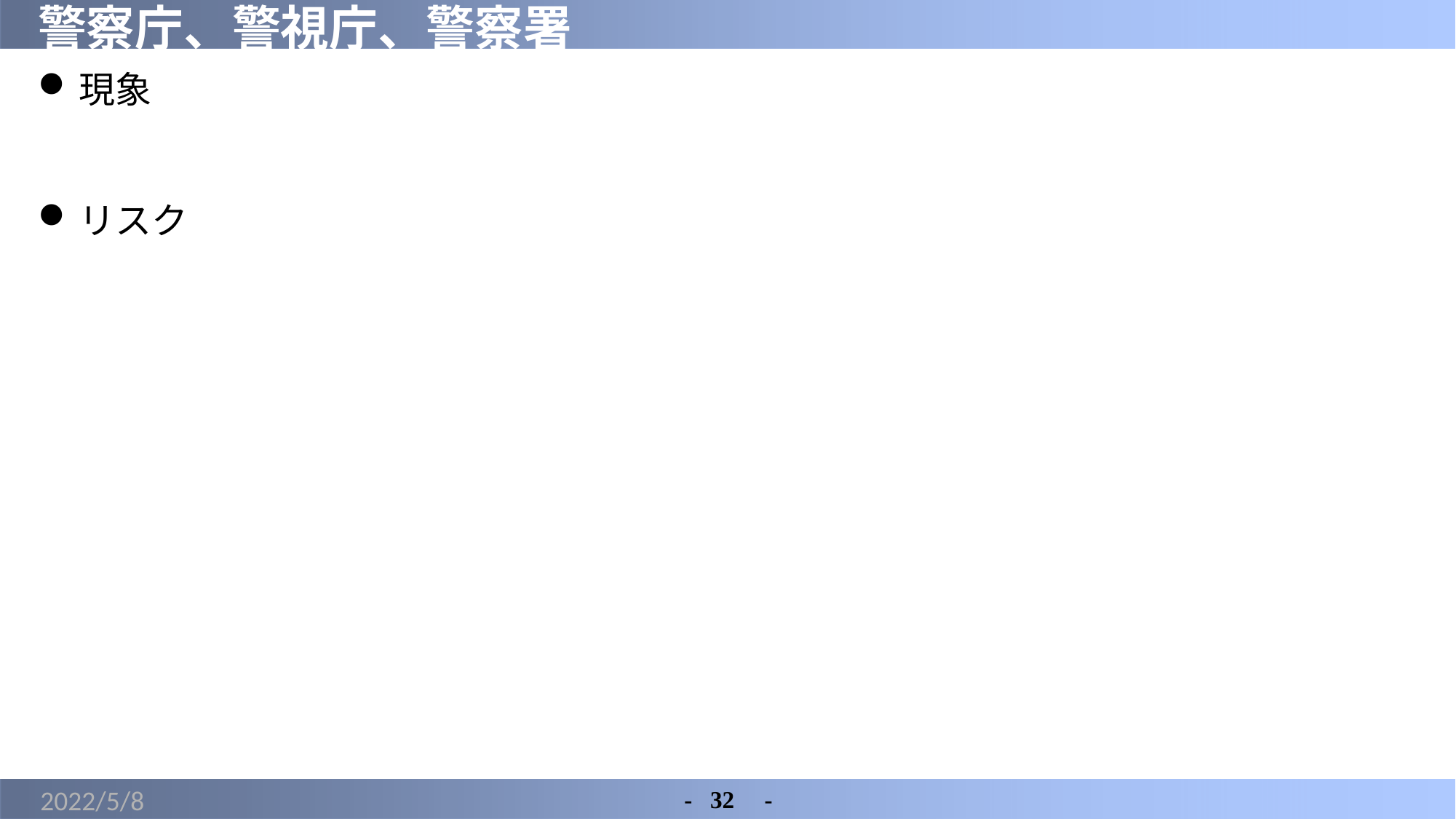

# 警察庁、警視庁、警察署
現象

リスク

2022/5/8
-	32　-